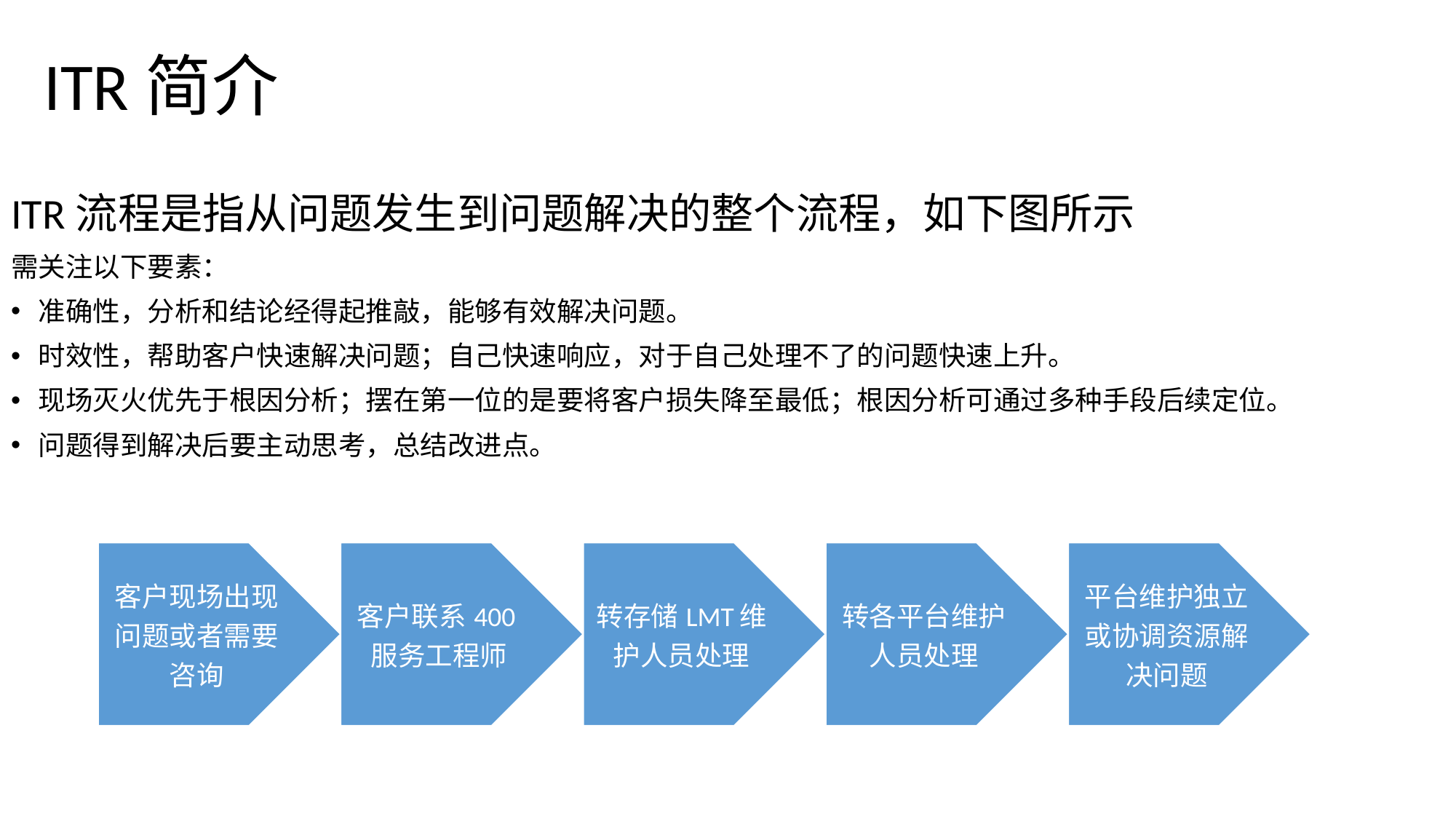

# ITR简介
ITR流程是指从问题发生到问题解决的整个流程，如下图所示
需关注以下要素：
准确性，分析和结论经得起推敲，能够有效解决问题。
时效性，帮助客户快速解决问题；自己快速响应，对于自己处理不了的问题快速上升。
现场灭火优先于根因分析；摆在第一位的是要将客户损失降至最低；根因分析可通过多种手段后续定位。
问题得到解决后要主动思考，总结改进点。

客户现场出现问题或者需要咨询
客户联系400服务工程师
转存储LMT维护人员处理
转各平台维护人员处理
平台维护独立或协调资源解决问题